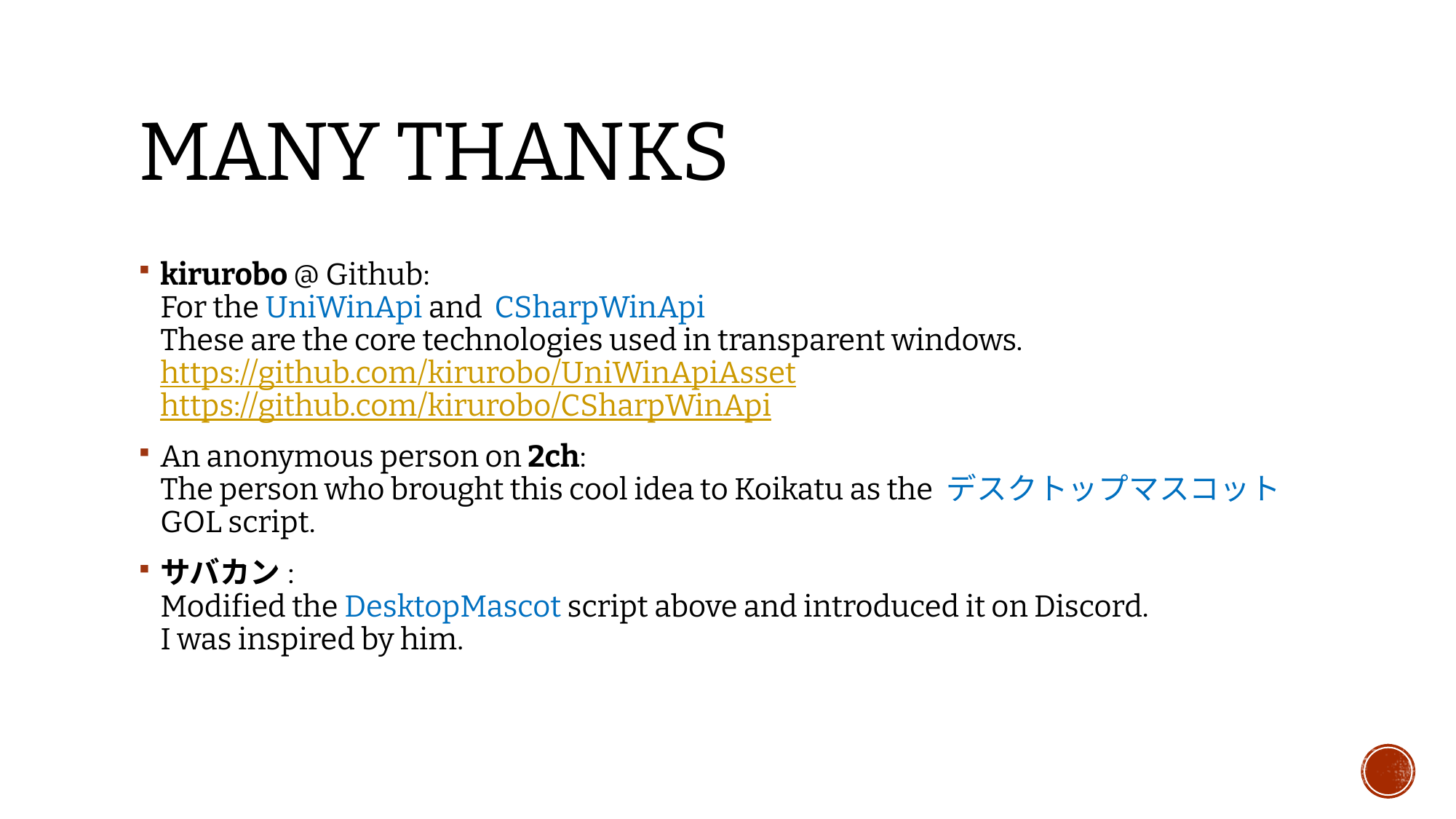

# Many Thanks
kirurobo @ Github:
For the UniWinApi and  CSharpWinApi
These are the core technologies used in transparent windows.
https://github.com/kirurobo/UniWinApiAsset
https://github.com/kirurobo/CSharpWinApi
An anonymous person on 2ch:
The person who brought this cool idea to Koikatu as the デスクトップマスコット GOL script.
サバカン:
Modified the DesktopMascot script above and introduced it on Discord.
I was inspired by him.